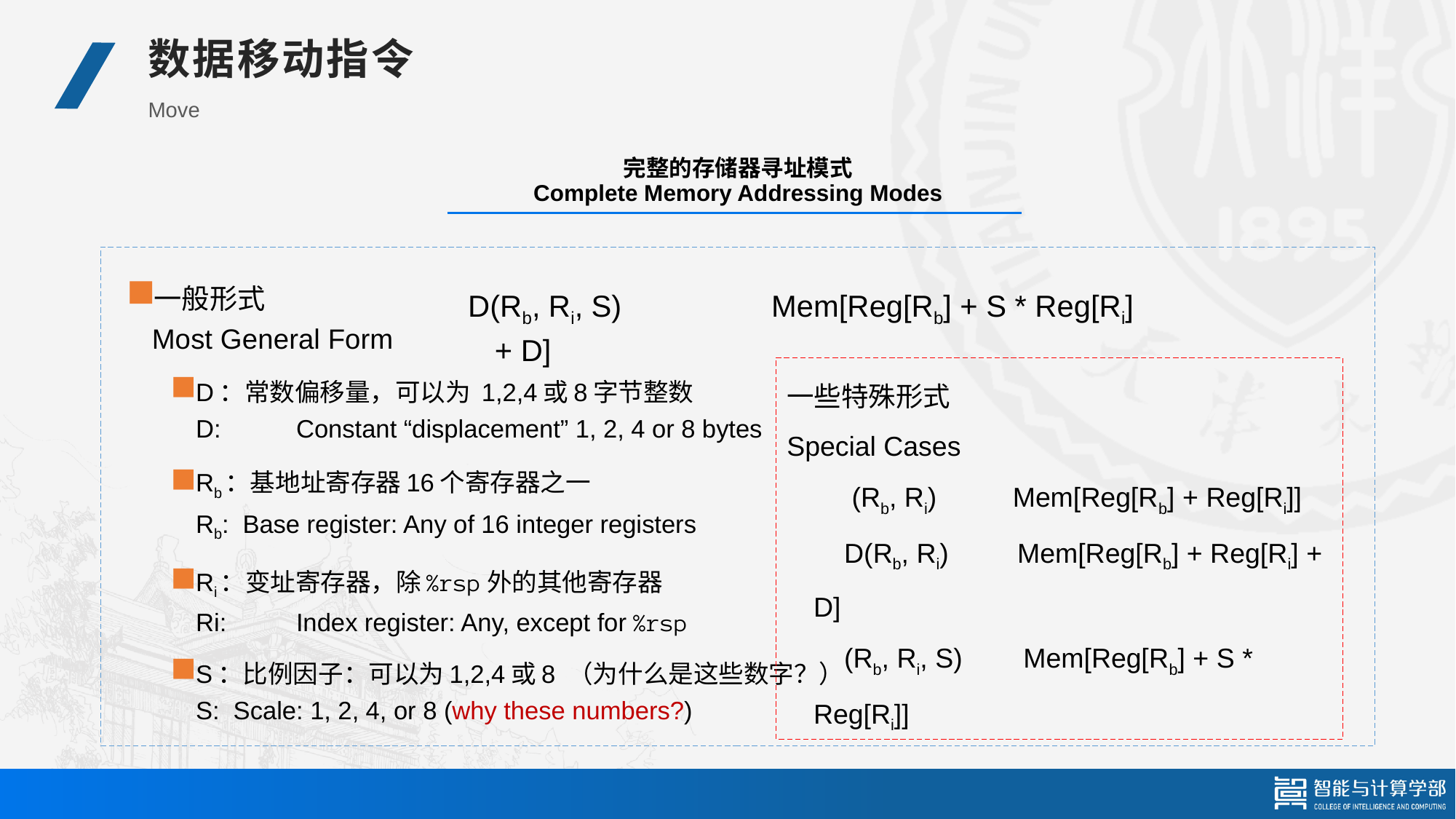

数据移动指令
Move
# 完整的存储器寻址模式 Complete Memory Addressing Modes
一般形式
Most General Form
D：常数偏移量，可以为 1,2,4或8字节整数
D: 	Constant “displacement” 1, 2, 4 or 8 bytes
Rb：基地址寄存器16个寄存器之一
Rb:  Base register: Any of 16 integer registers
Ri：变址寄存器，除%rsp外的其他寄存器
Ri:	Index register: Any, except for %rsp
S：比例因子：可以为1,2,4或8 （为什么是这些数字？）
S:  Scale: 1, 2, 4, or 8 (why these numbers?)
D(Rb, Ri, S)	       Mem[Reg[Rb] + S * Reg[Ri] + D]
一些特殊形式
Special Cases
	     (Rb, Ri)          Mem[Reg[Rb] + Reg[Ri]]
	    D(Rb, Ri)         Mem[Reg[Rb] + Reg[Ri] + D]
	    (Rb, Ri, S)        Mem[Reg[Rb] + S * Reg[Ri]]